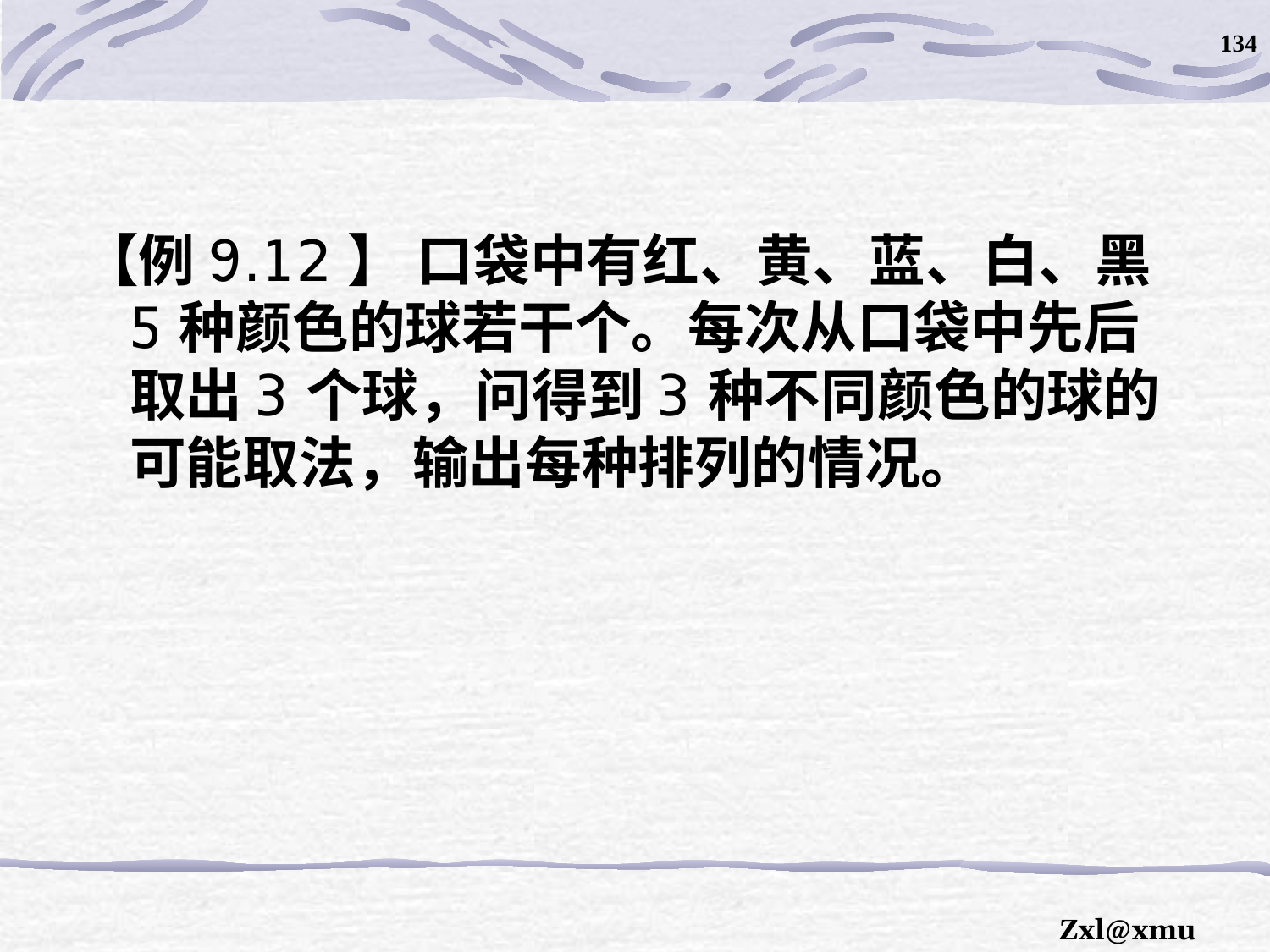

134
【例9.12】 口袋中有红、黄、蓝、白、黑5种颜色的球若干个。每次从口袋中先后取出3个球，问得到3种不同颜色的球的可能取法，输出每种排列的情况。